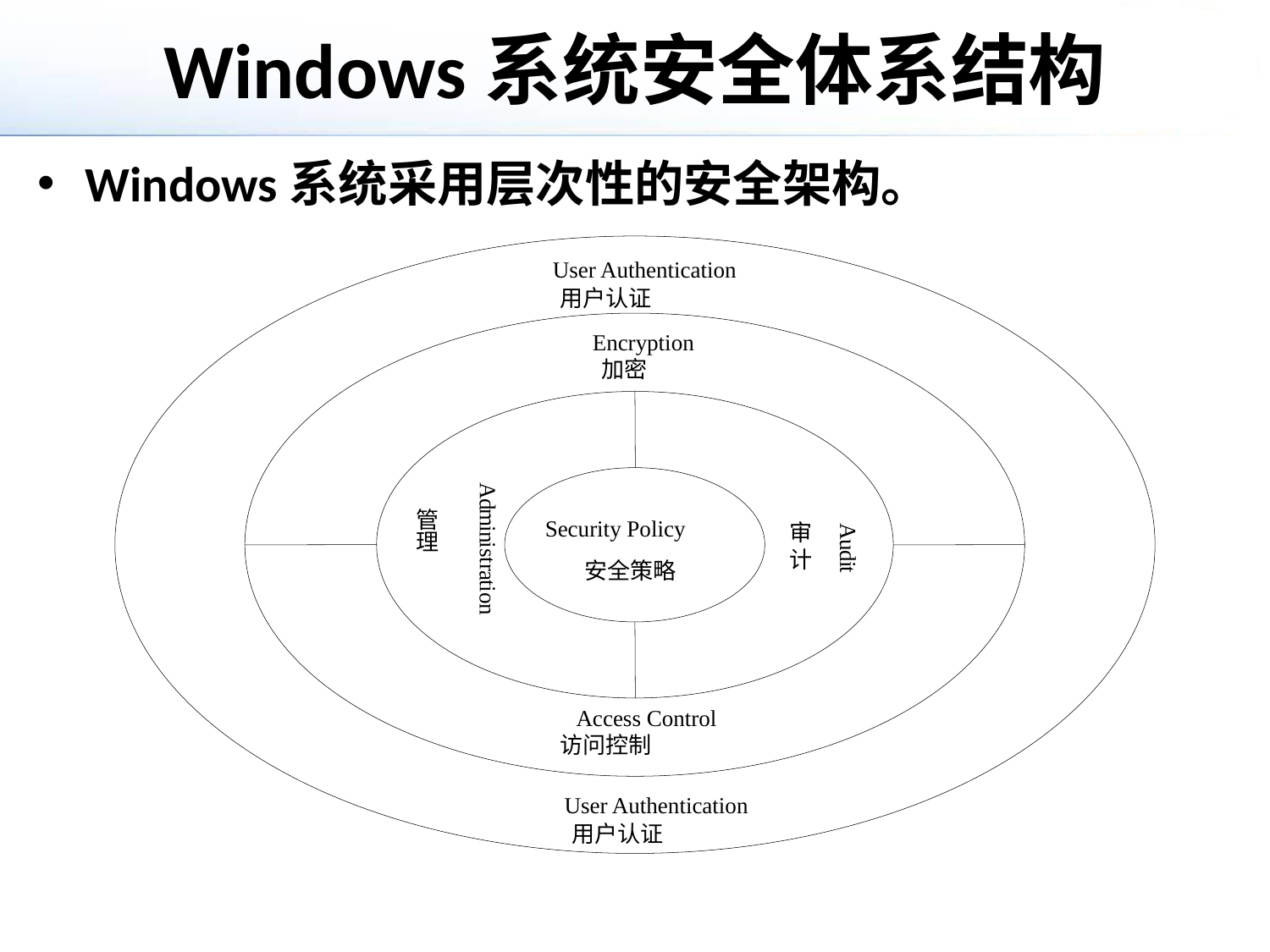

# Windows系统安全体系结构
Windows系统采用层次性的安全架构。

User Authentication
用户认证

Encryption
加密

A
d
m
管
Security Policy
i
A
审
n
理
i
u
s
d

t
计
i
r
t
安全策略
a
t
i
o
n

 Access Control
访问控制
User Authentication
用户认证